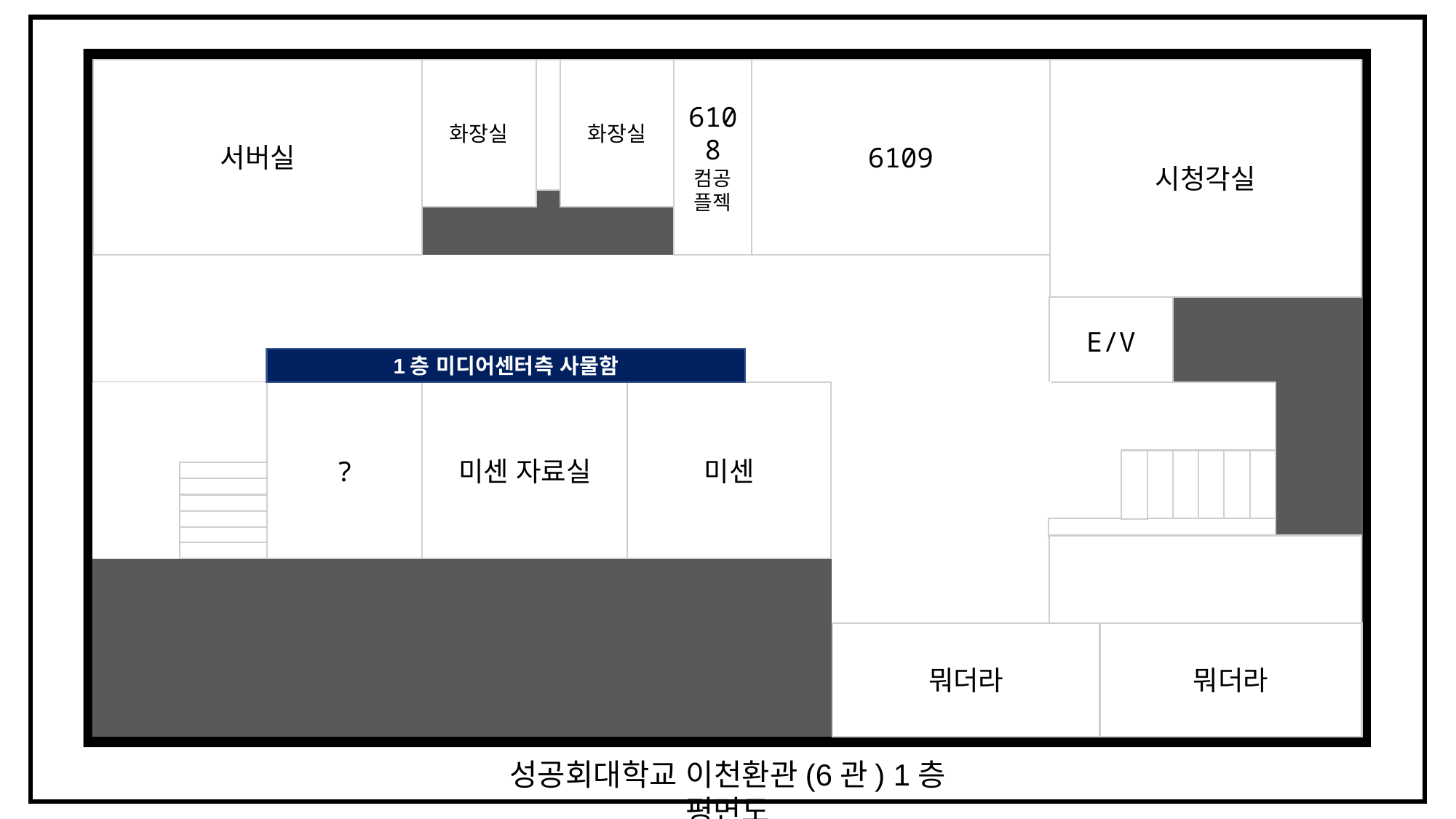

6108
컴공 플젝

서버실
6109
시청각실
화장실

화장실

E/V
1층 미디어센터측 사물함

?
미센 자료실
미센

뭐더라
뭐더라
성공회대학교 이천환관(6관) 1층 평면도